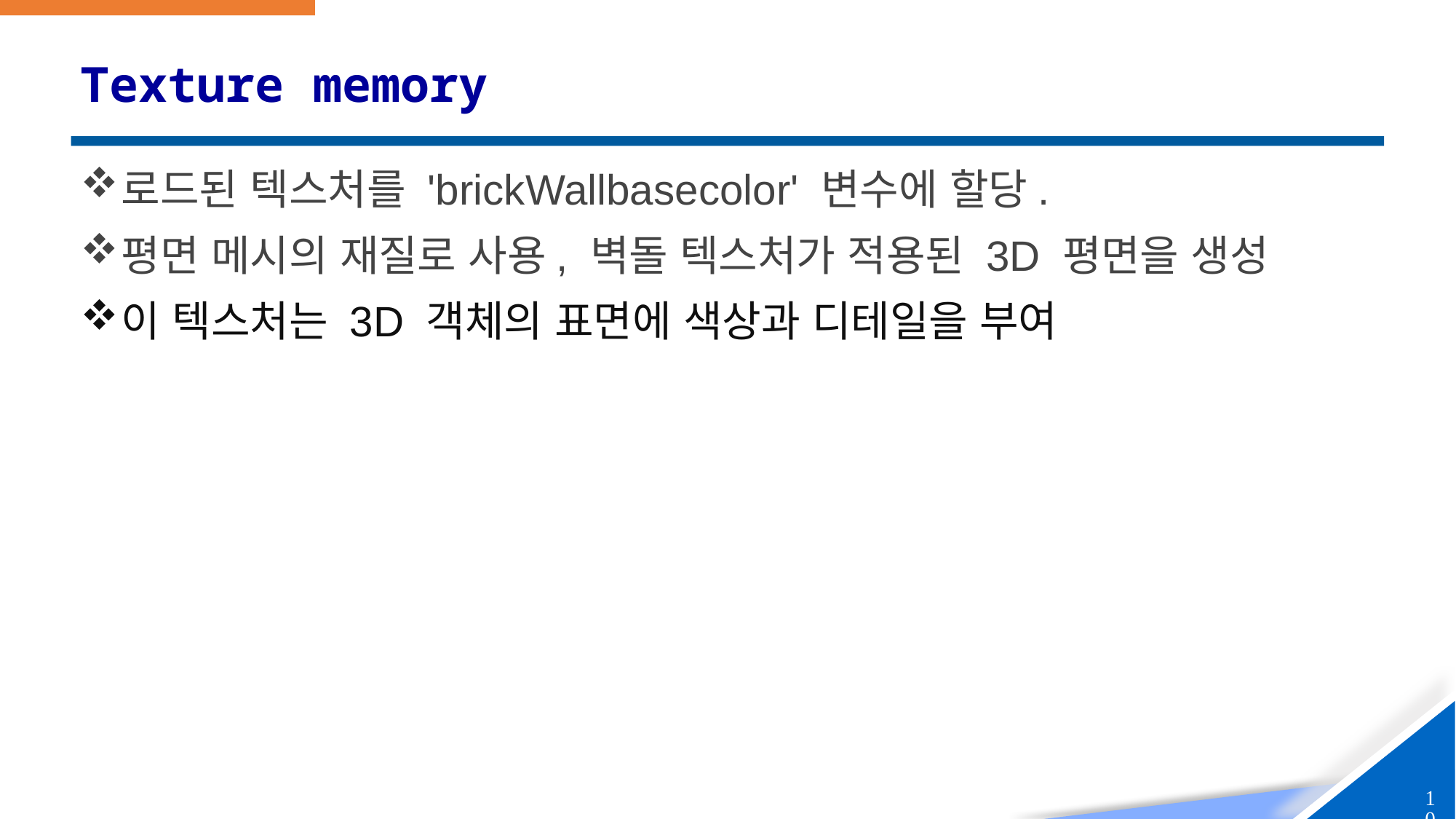

# Texture memory
로드된 텍스처를 'brickWallbasecolor' 변수에 할당.
평면 메시의 재질로 사용, 벽돌 텍스처가 적용된 3D 평면을 생성
이 텍스처는 3D 객체의 표면에 색상과 디테일을 부여
10